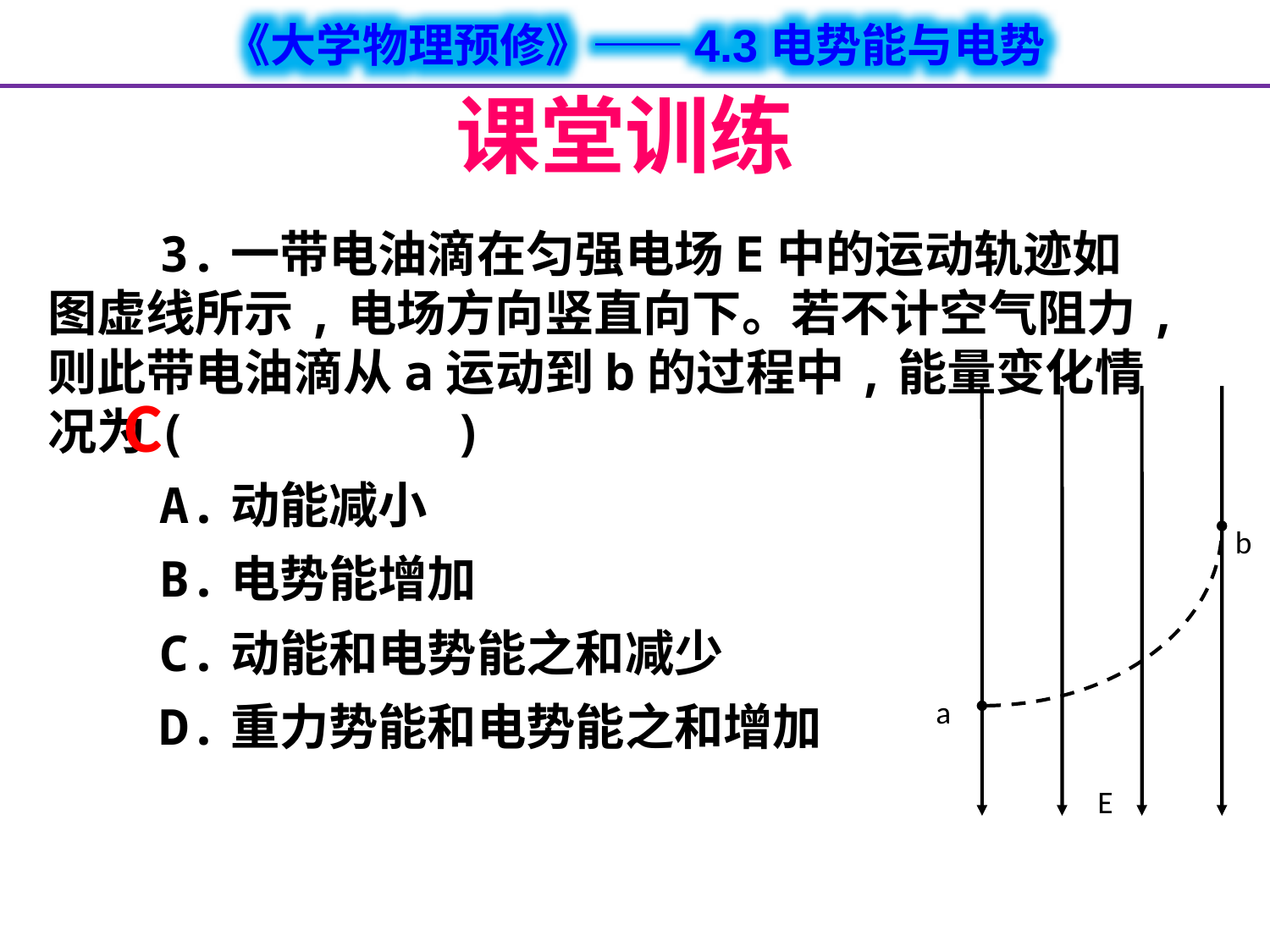

课堂训练
3.一带电油滴在匀强电场E中的运动轨迹如图虚线所示,电场方向竖直向下。若不计空气阻力,则此带电油滴从a运动到b的过程中,能量变化情况为(         )
A.动能减小
B.电势能增加
C.动能和电势能之和减少
D.重力势能和电势能之和增加
C

b

a
E